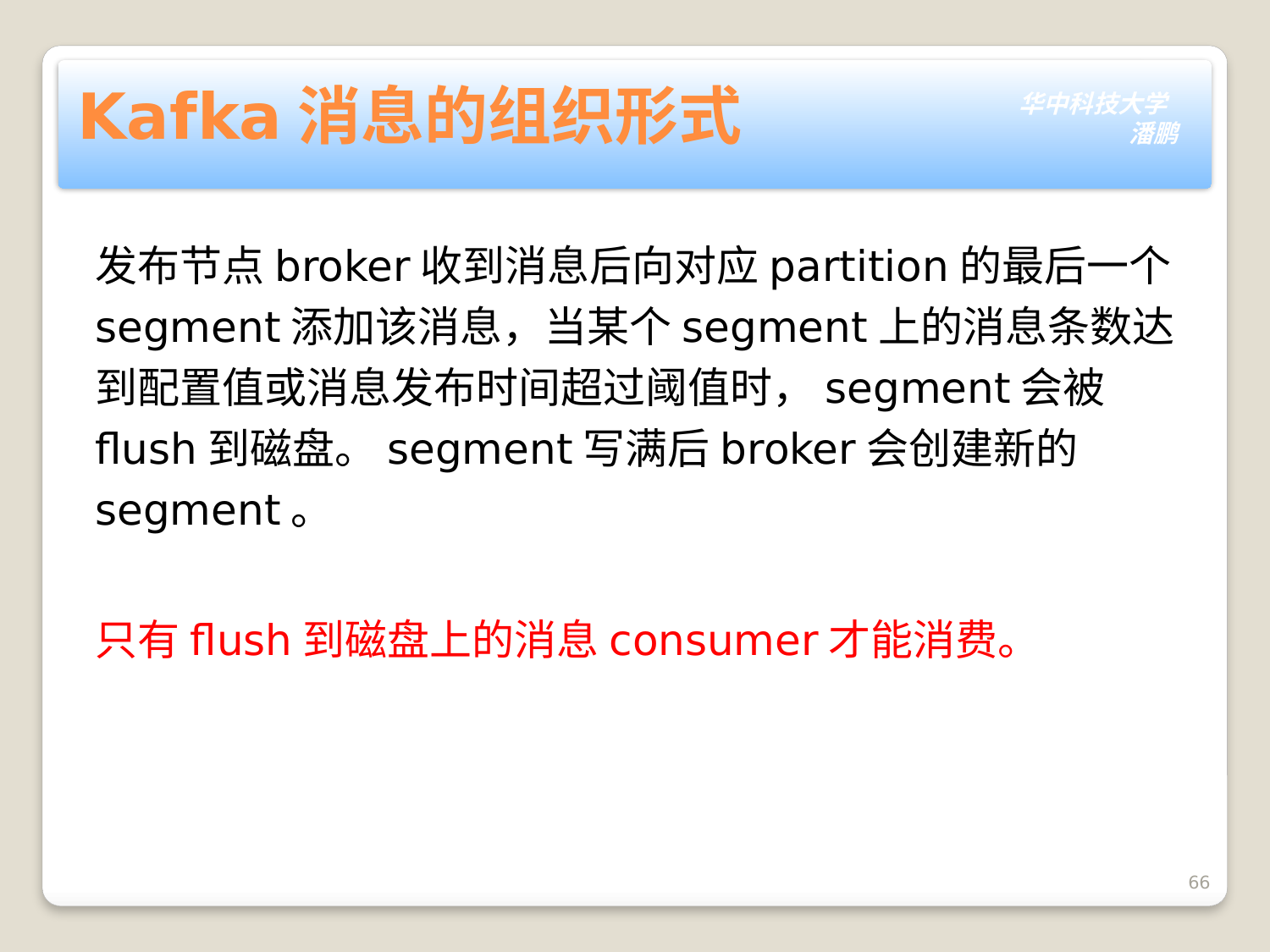

# Kafka消息的组织形式
发布节点broker收到消息后向对应partition的最后一个segment添加该消息，当某个segment上的消息条数达到配置值或消息发布时间超过阈值时，segment会被flush到磁盘。segment写满后broker会创建新的segment。

只有flush到磁盘上的消息consumer才能消费。
66